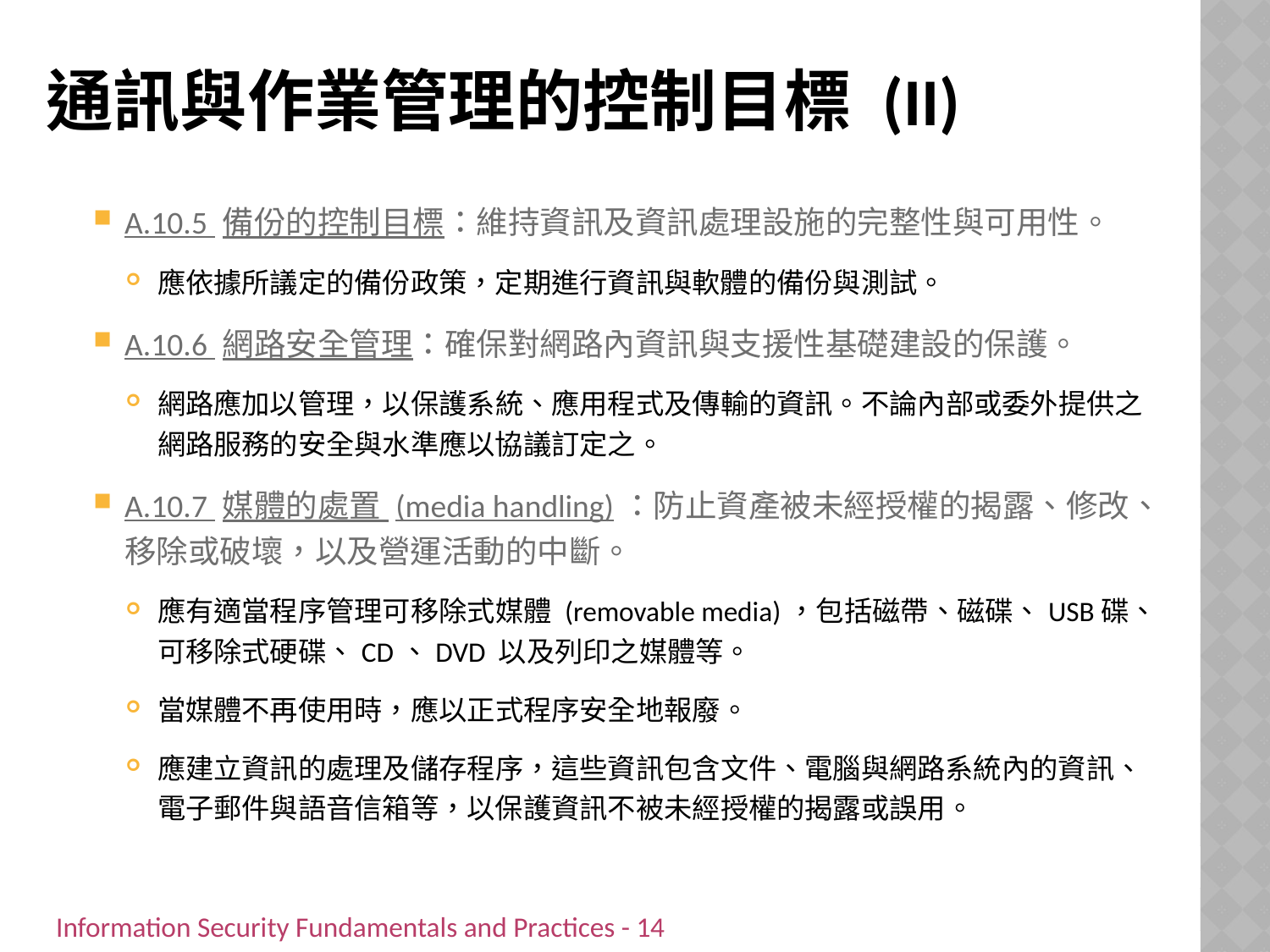

# 通訊與作業管理的控制目標 (II)
A.10.5 備份的控制目標：維持資訊及資訊處理設施的完整性與可用性。
應依據所議定的備份政策，定期進行資訊與軟體的備份與測試。
A.10.6 網路安全管理：確保對網路內資訊與支援性基礎建設的保護。
網路應加以管理，以保護系統、應用程式及傳輸的資訊。不論內部或委外提供之網路服務的安全與水準應以協議訂定之。
A.10.7 媒體的處置 (media handling)：防止資產被未經授權的揭露、修改、移除或破壞，以及營運活動的中斷。
應有適當程序管理可移除式媒體 (removable media)，包括磁帶、磁碟、USB碟、可移除式硬碟、CD、DVD 以及列印之媒體等。
當媒體不再使用時，應以正式程序安全地報廢。
應建立資訊的處理及儲存程序，這些資訊包含文件、電腦與網路系統內的資訊、電子郵件與語音信箱等，以保護資訊不被未經授權的揭露或誤用。